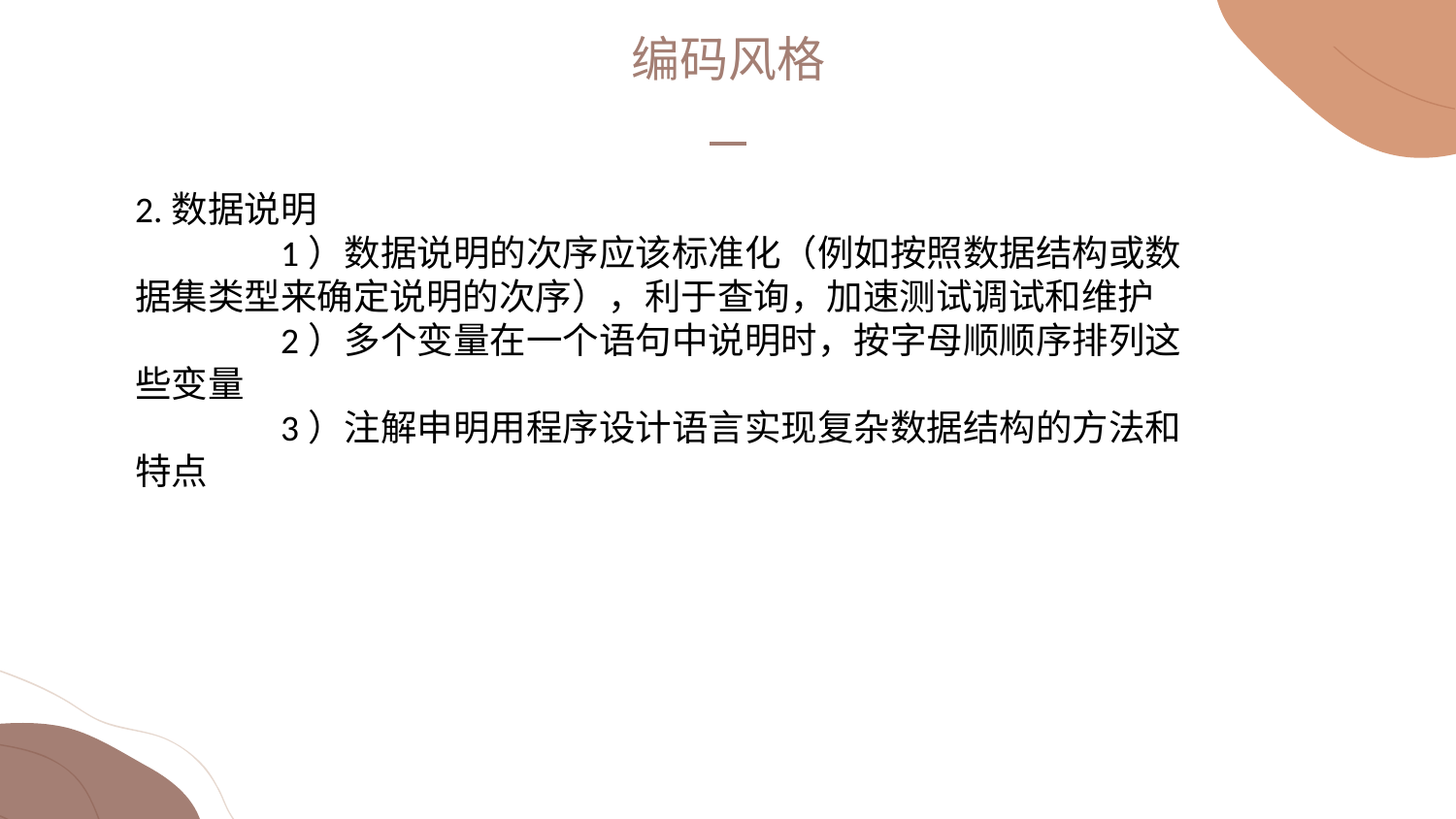

编码风格
为了
2.数据说明
	1）数据说明的次序应该标准化（例如按照数据结构或数据集类型来确定说明的次序），利于查询，加速测试调试和维护
	2）多个变量在一个语句中说明时，按字母顺顺序排列这些变量
	3）注解申明用程序设计语言实现复杂数据结构的方法和特点